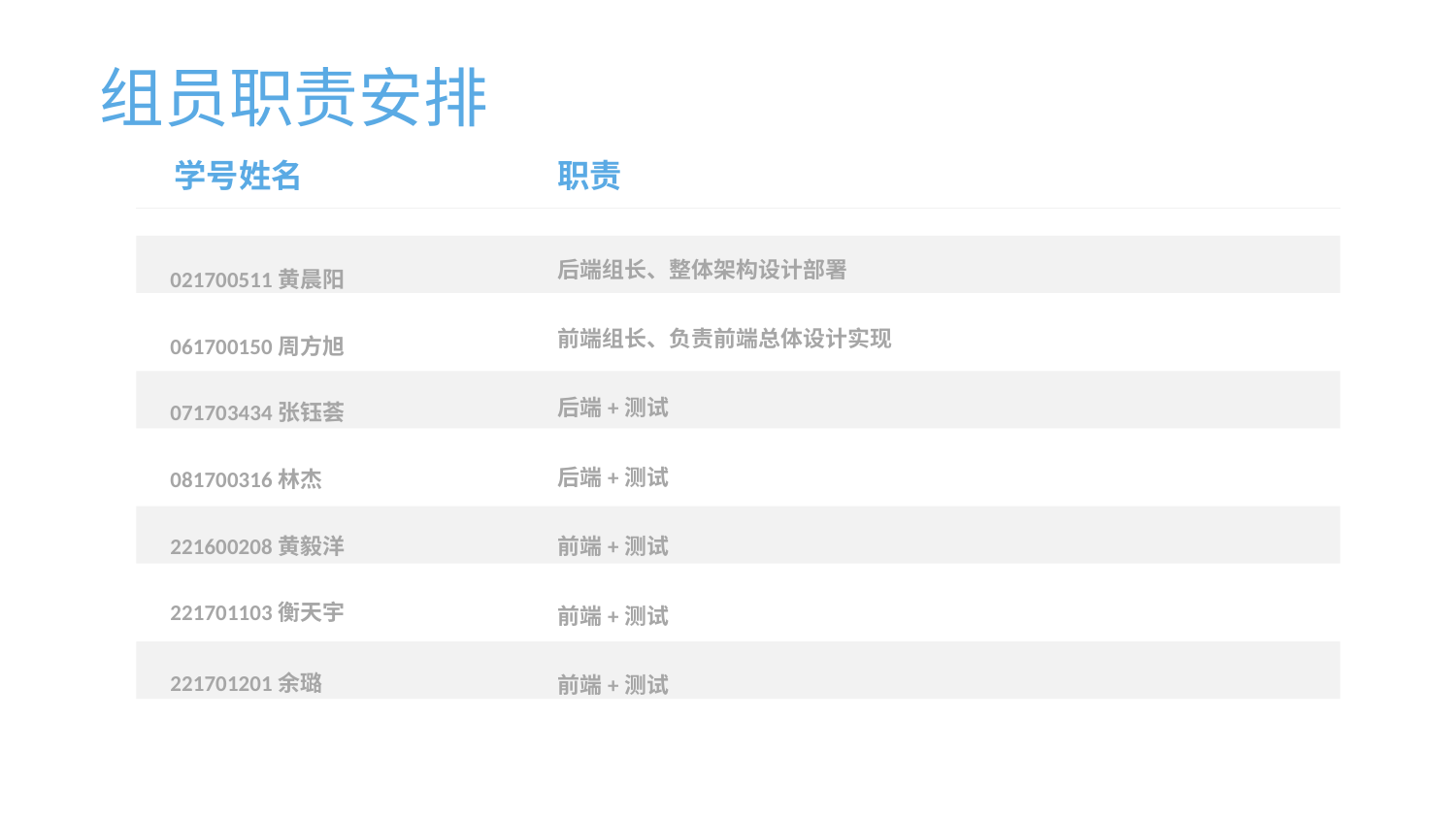

组员职责安排
学号姓名
021700511黄晨阳
061700150周方旭
071703434张钰荟081700316林杰221600208黄毅洋
221701103衡天宇
221701201余璐
职责
后端组长、整体架构设计部署
前端组长、负责前端总体设计实现
后端+测试
后端+测试
前端+测试
前端+测试
前端+测试